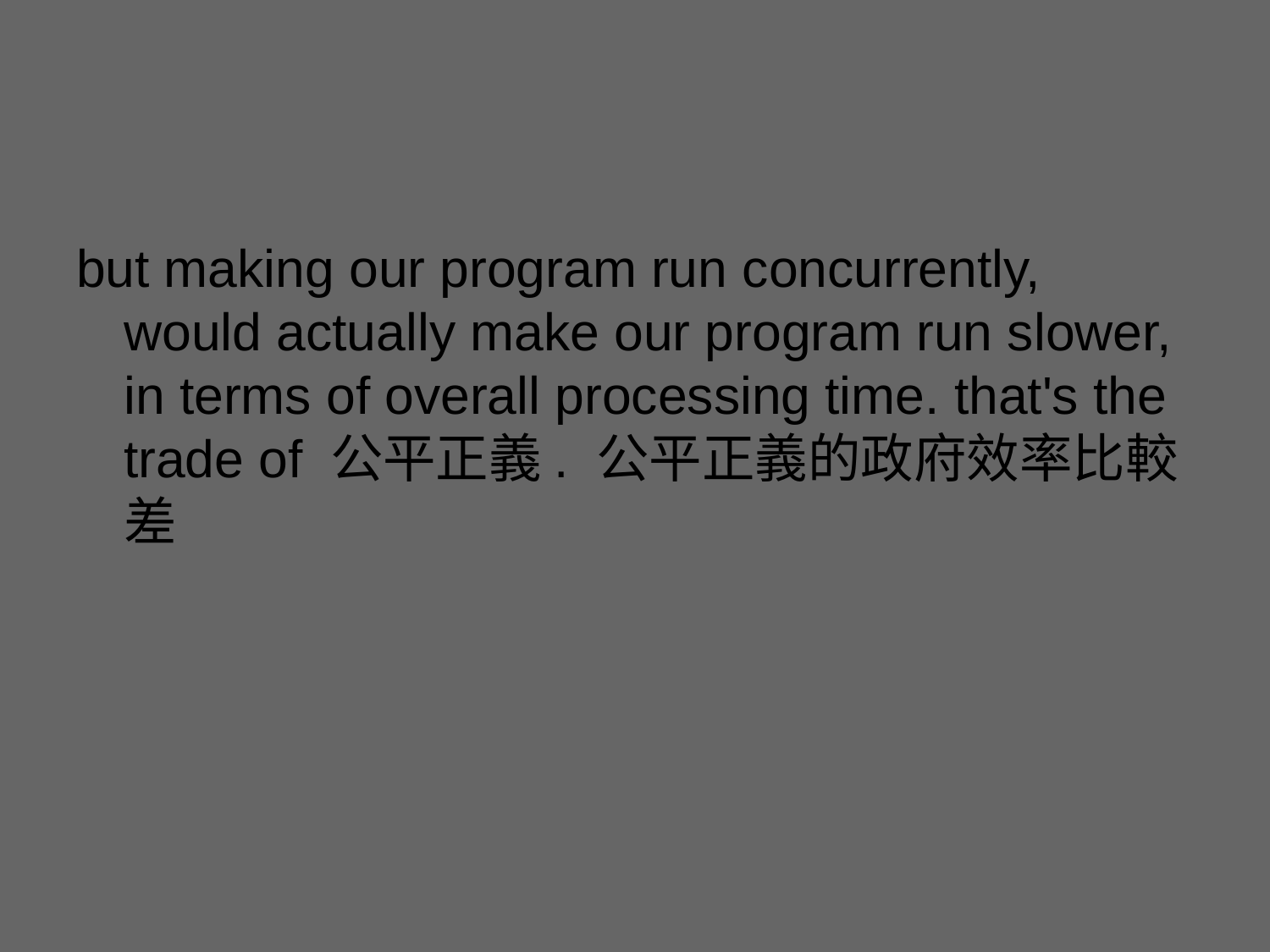

#
but making our program run concurrently, would actually make our program run slower, in terms of overall processing time. that's the trade of 公平正義. 公平正義的政府效率比較差